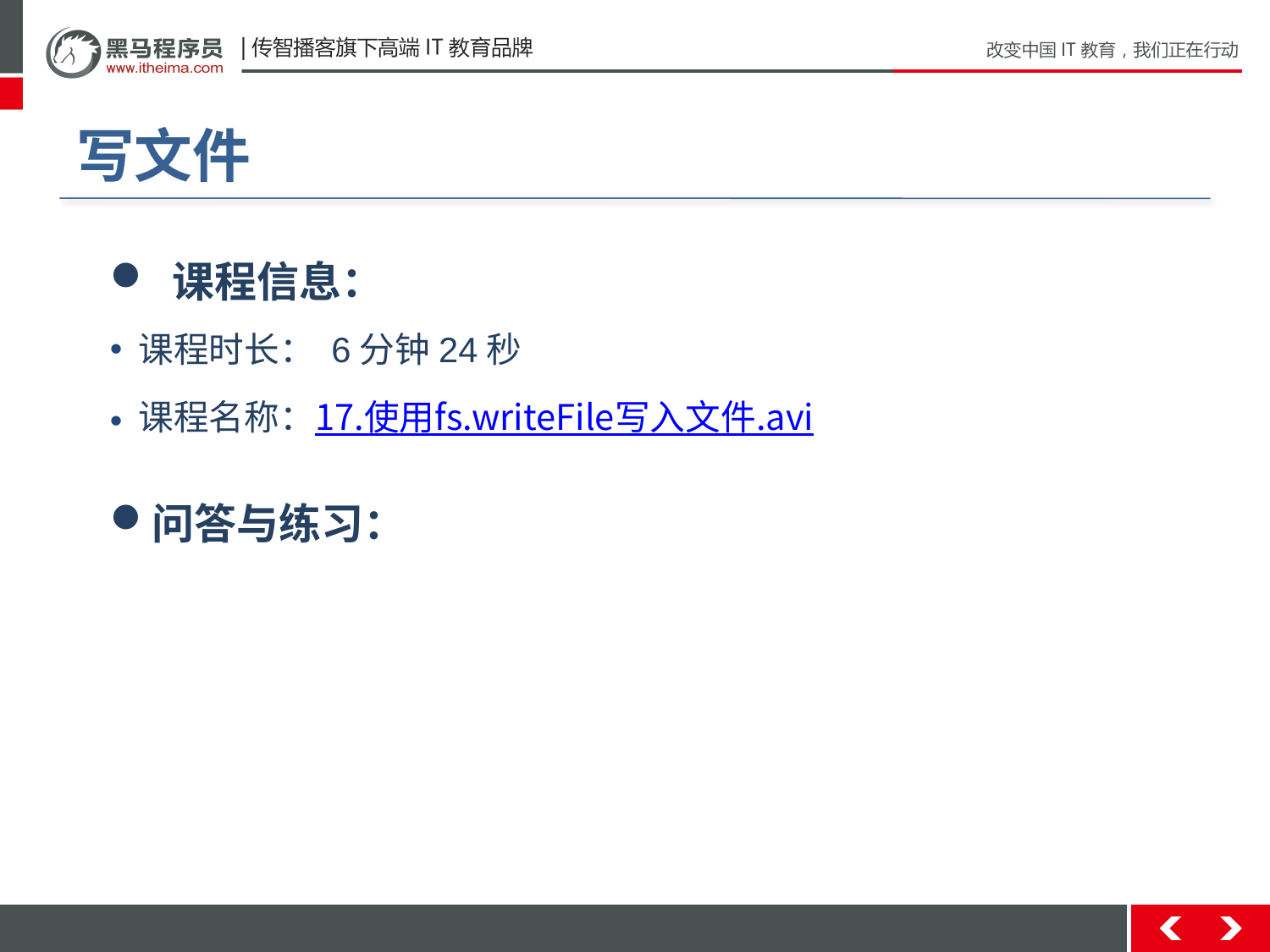

# 写文件
 课程信息：
 课程时长： 6分钟24秒
 课程名称：17.使用fs.writeFile写入文件.avi
问答与练习：